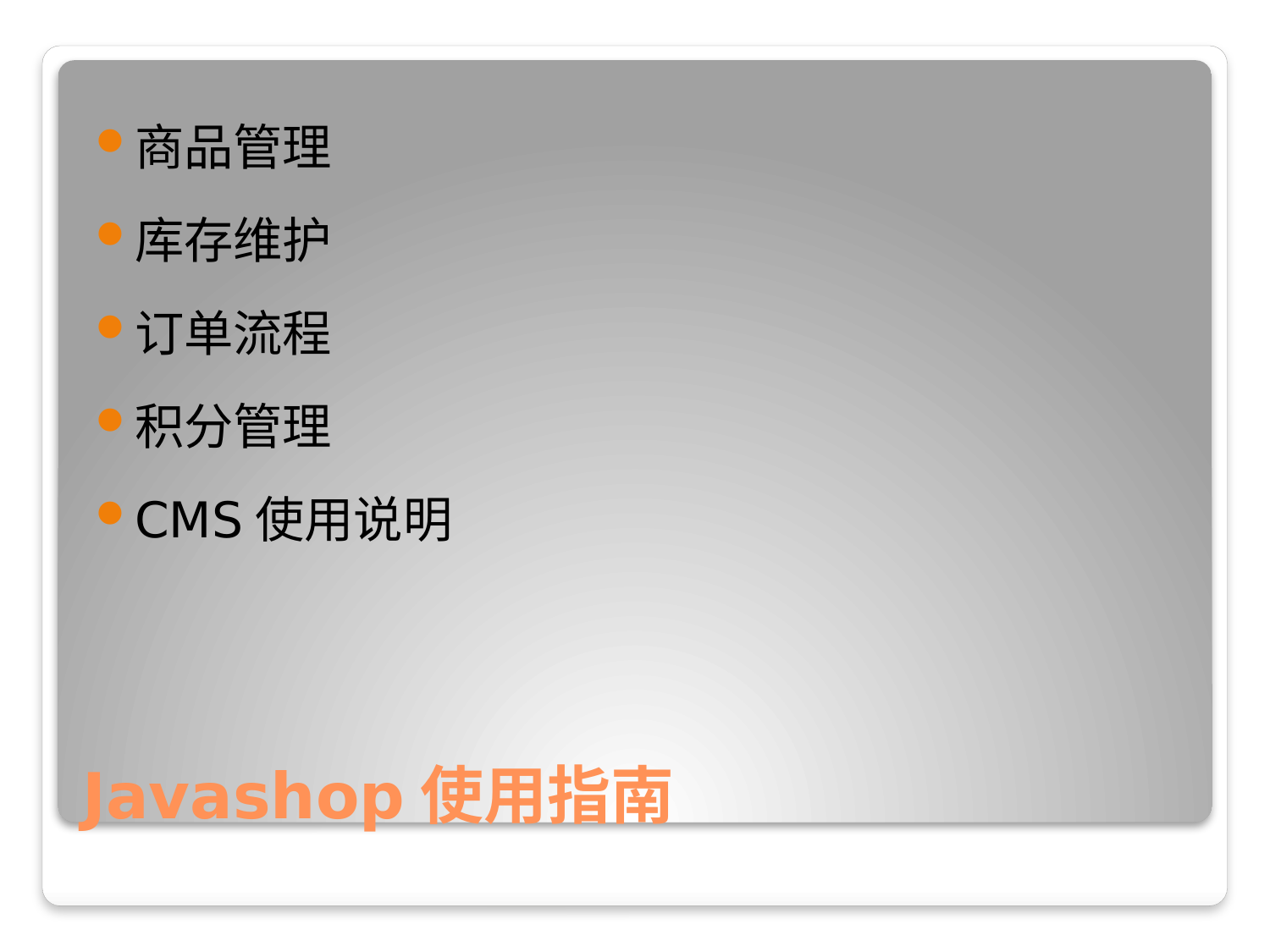

商品管理
库存维护
订单流程
积分管理
CMS使用说明
# Javashop使用指南